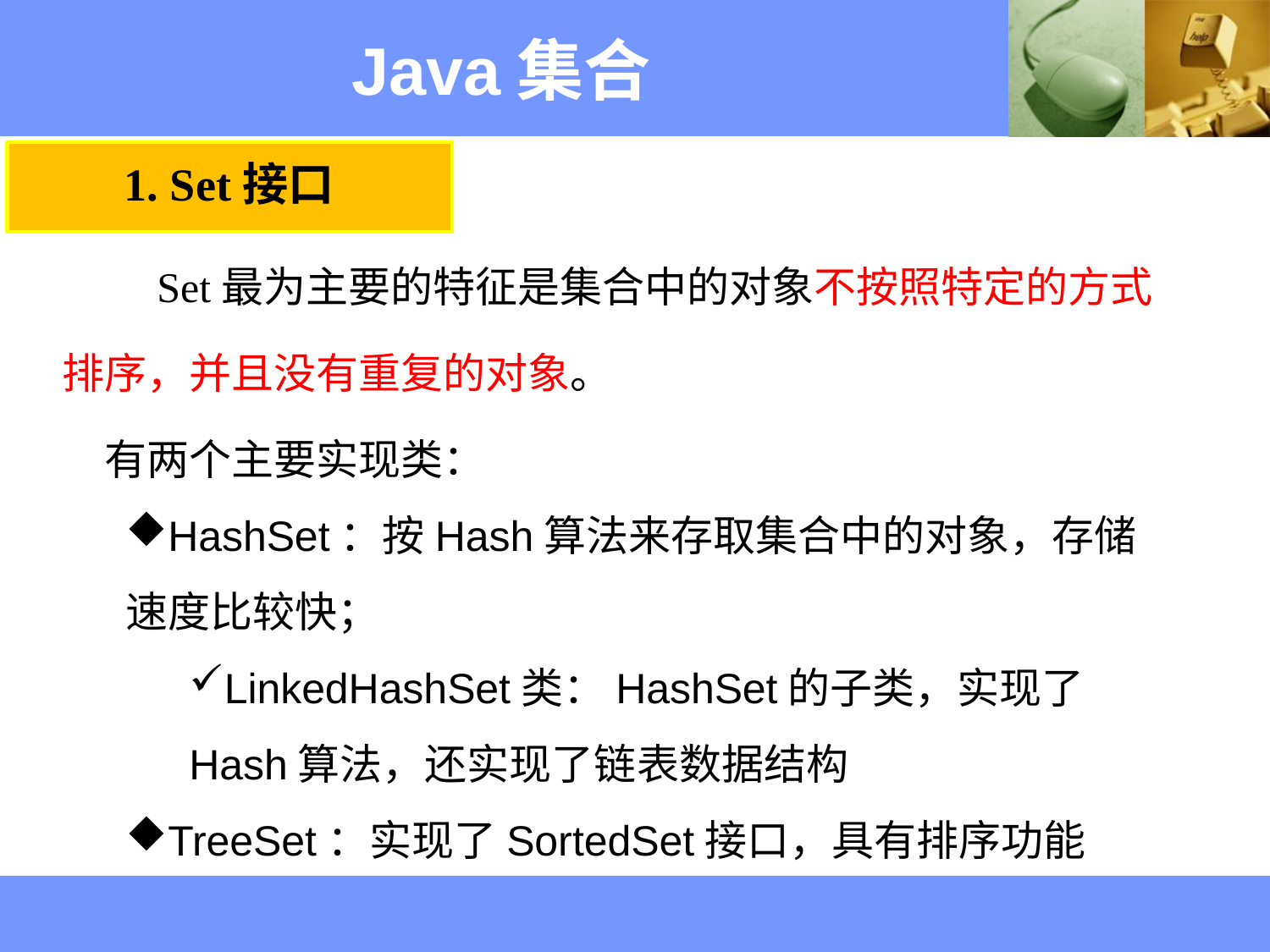

Java集合

1. Set接口
　　Set最为主要的特征是集合中的对象不按照特定的方式排序，并且没有重复的对象。
　有两个主要实现类：
HashSet：按Hash算法来存取集合中的对象，存储速度比较快；
LinkedHashSet类：HashSet的子类，实现了Hash算法，还实现了链表数据结构
TreeSet：实现了SortedSet接口，具有排序功能